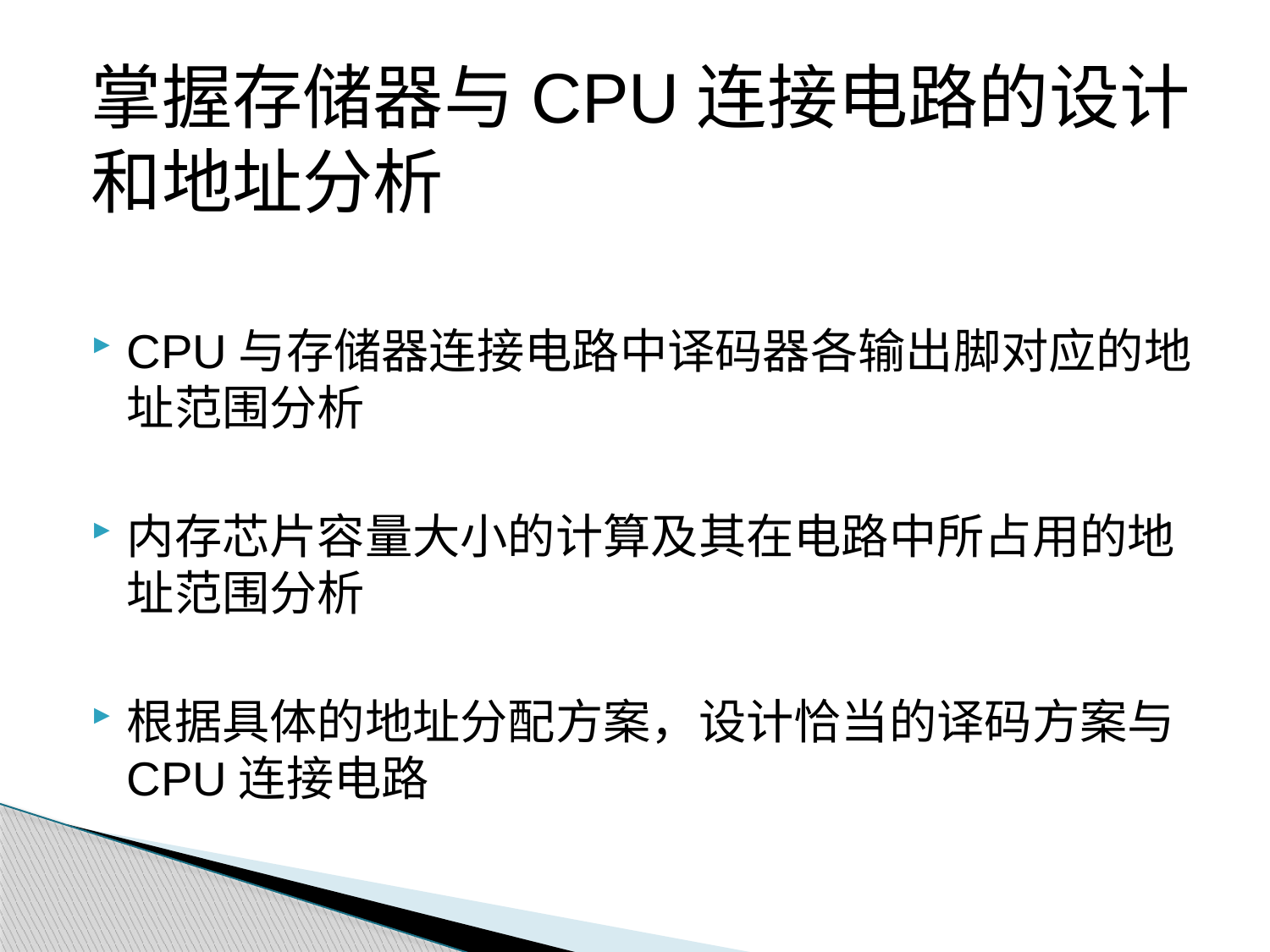

掌握存储器与CPU连接电路的设计和地址分析

CPU与存储器连接电路中译码器各输出脚对应的地址范围分析

内存芯片容量大小的计算及其在电路中所占用的地址范围分析

根据具体的地址分配方案，设计恰当的译码方案与CPU连接电路